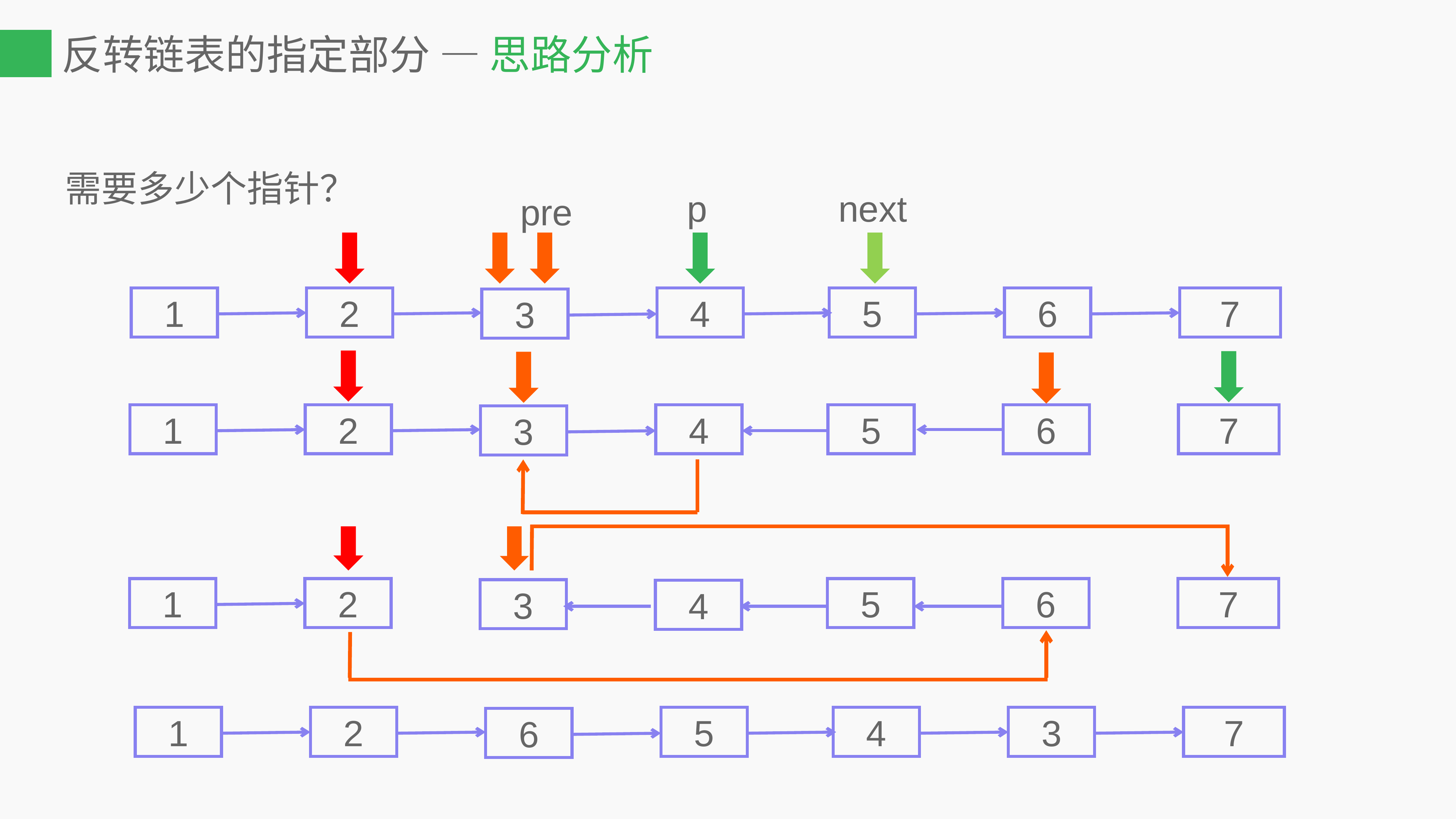

# 反转链表的指定部分 — 思路分析
需要多少个指针？
p
next
pre

7
6
4
5
2
1
3

7
6
4
5
2
1
3
7
6
5
2
1
3
4

7
3
5
4
2
1
6